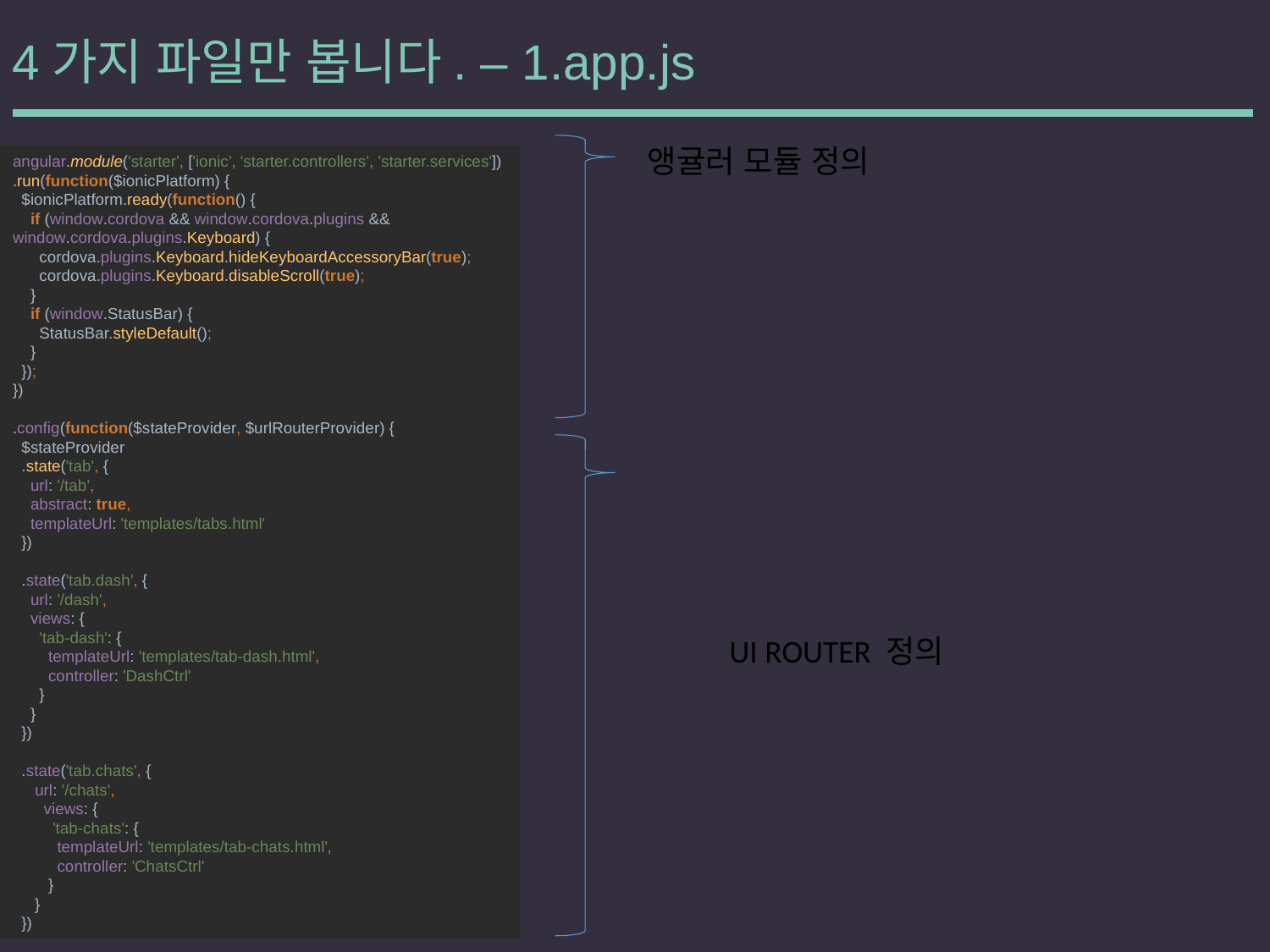

4가지 파일만 봅니다. – 1.app.js
angular.module('starter', ['ionic', 'starter.controllers', 'starter.services'])
.run(function($ionicPlatform) {
  $ionicPlatform.ready(function() {
    if (window.cordova && window.cordova.plugins && window.cordova.plugins.Keyboard) {
      cordova.plugins.Keyboard.hideKeyboardAccessoryBar(true);
      cordova.plugins.Keyboard.disableScroll(true);
    }
    if (window.StatusBar) {
      StatusBar.styleDefault();
    }
  });
})
.config(function($stateProvider, $urlRouterProvider) {
  $stateProvider
  .state('tab', {
    url: '/tab',
    abstract: true,
    templateUrl: 'templates/tabs.html'
  })
  .state('tab.dash', {
    url: '/dash',
    views: {
      'tab-dash': {
        templateUrl: 'templates/tab-dash.html',
        controller: 'DashCtrl'
      }
    }
  })
  .state('tab.chats', {
     url: '/chats',
       views: {
         'tab-chats': {
          templateUrl: 'templates/tab-chats.html',
          controller: 'ChatsCtrl'
        }
     }
  })

앵귤러 모듈 정의

UI ROUTER 정의